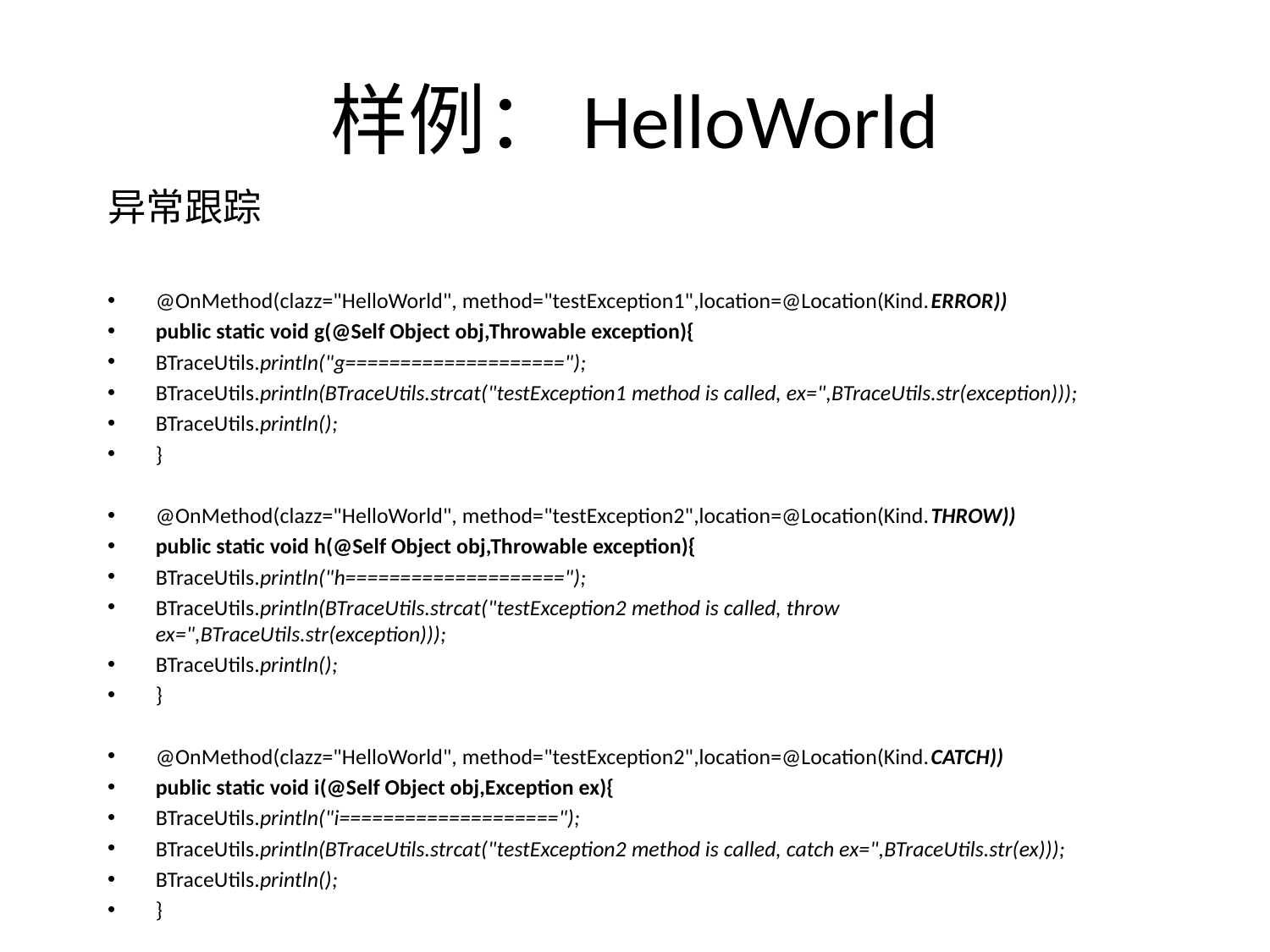

# 样例：HelloWorld
异常跟踪

@OnMethod(clazz="HelloWorld", method="testException1",location=@Location(Kind.ERROR))
public static void g(@Self Object obj,Throwable exception){
BTraceUtils.println("g====================");
BTraceUtils.println(BTraceUtils.strcat("testException1 method is called, ex=",BTraceUtils.str(exception)));
BTraceUtils.println();
}

@OnMethod(clazz="HelloWorld", method="testException2",location=@Location(Kind.THROW))
public static void h(@Self Object obj,Throwable exception){
BTraceUtils.println("h====================");
BTraceUtils.println(BTraceUtils.strcat("testException2 method is called, throw ex=",BTraceUtils.str(exception)));
BTraceUtils.println();
}

@OnMethod(clazz="HelloWorld", method="testException2",location=@Location(Kind.CATCH))
public static void i(@Self Object obj,Exception ex){
BTraceUtils.println("i====================");
BTraceUtils.println(BTraceUtils.strcat("testException2 method is called, catch ex=",BTraceUtils.str(ex)));
BTraceUtils.println();
}